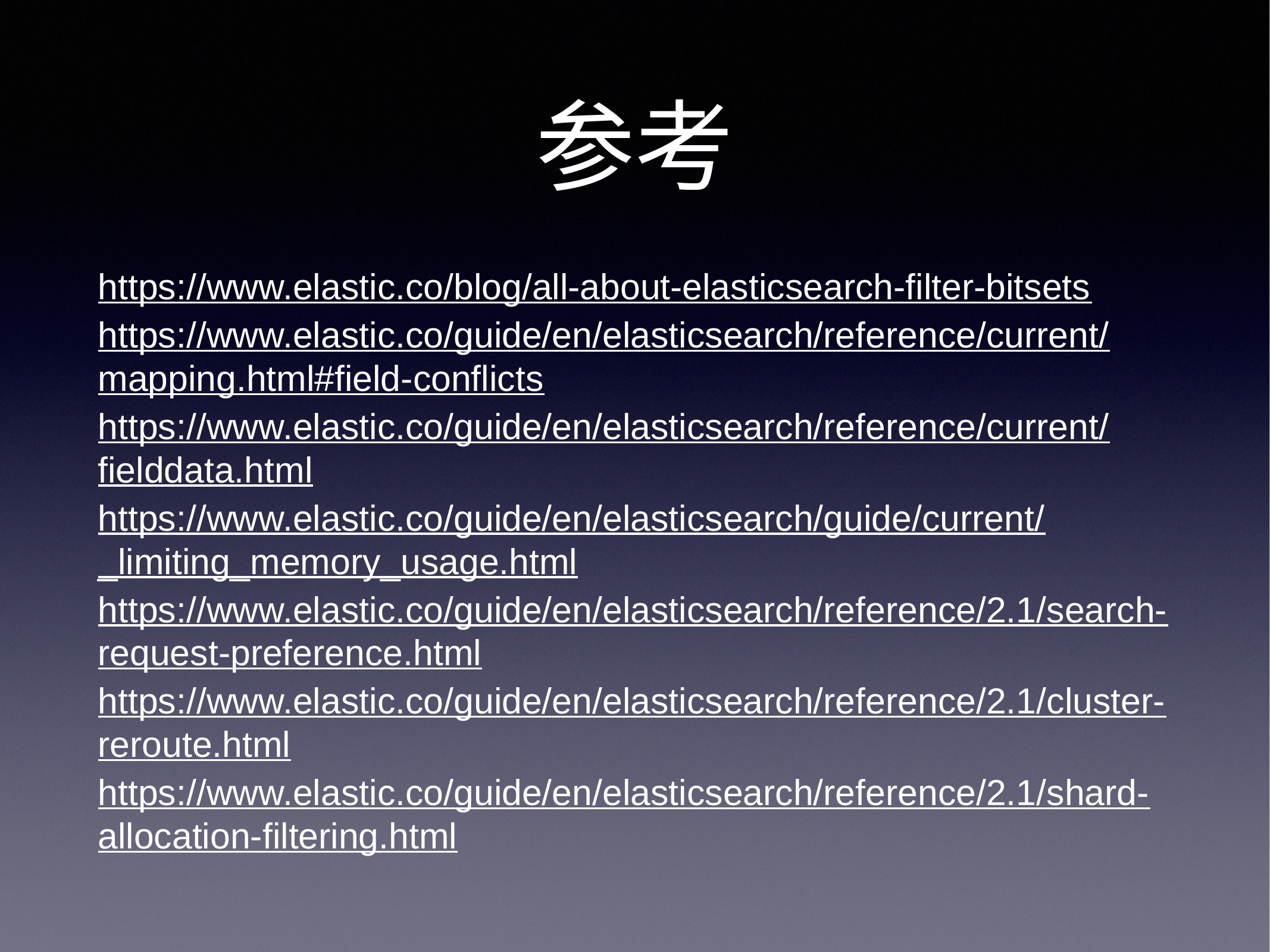

# 参考
https://www.elastic.co/blog/all-about-elasticsearch-filter-bitsets
https://www.elastic.co/guide/en/elasticsearch/reference/current/mapping.html#field-conflicts
https://www.elastic.co/guide/en/elasticsearch/reference/current/fielddata.html
https://www.elastic.co/guide/en/elasticsearch/guide/current/_limiting_memory_usage.html
https://www.elastic.co/guide/en/elasticsearch/reference/2.1/search-request-preference.html
https://www.elastic.co/guide/en/elasticsearch/reference/2.1/cluster-reroute.html
https://www.elastic.co/guide/en/elasticsearch/reference/2.1/shard-allocation-filtering.html